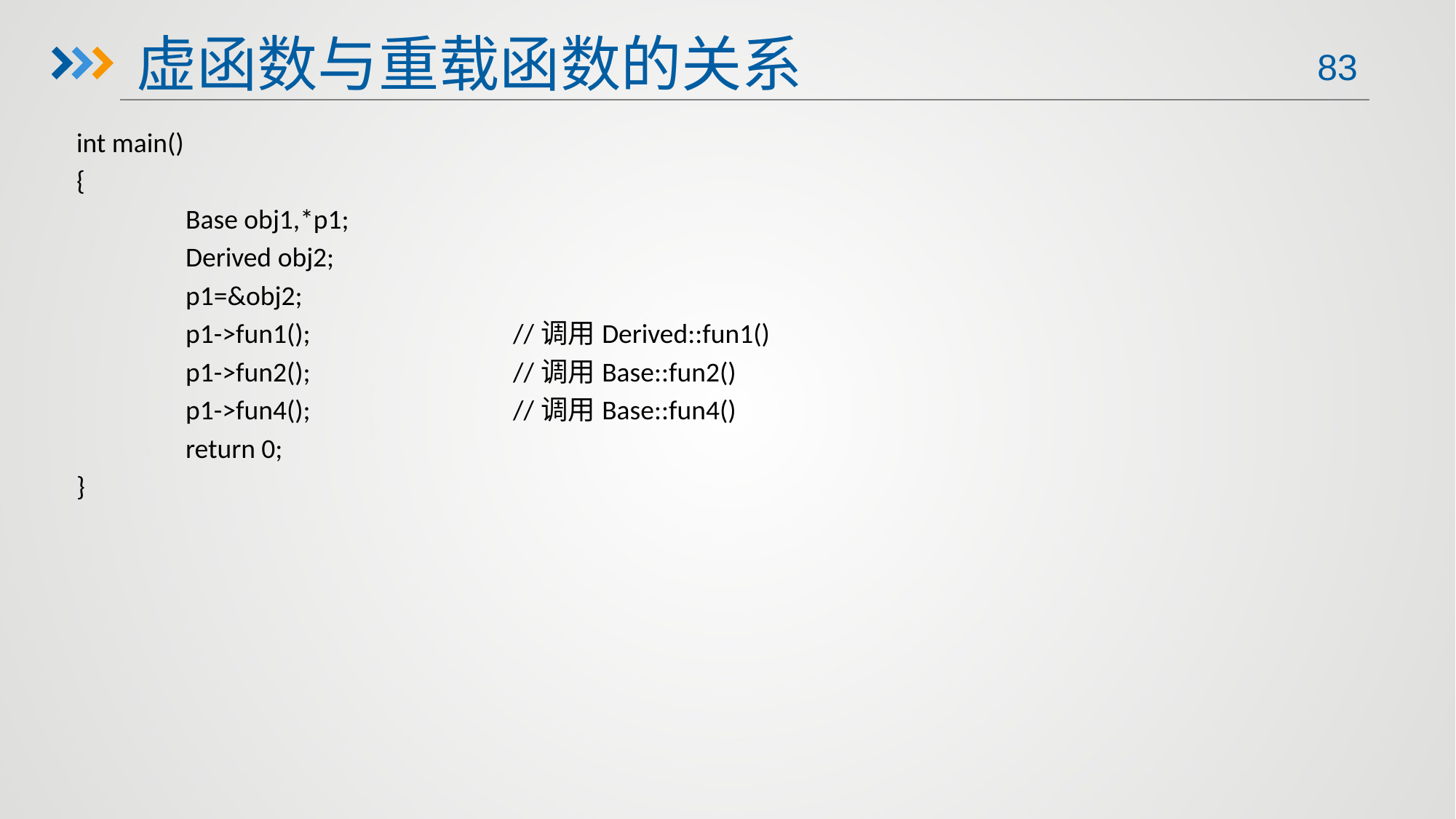

虚函数与重载函数的关系
int main()
{
	Base obj1,*p1;
	Derived obj2;
	p1=&obj2;
	p1->fun1();                              	//调用Derived::fun1()
	p1->fun2();                                	//调用Base::fun2()
	p1->fun4();                                	//调用Base::fun4()
	return 0;
}